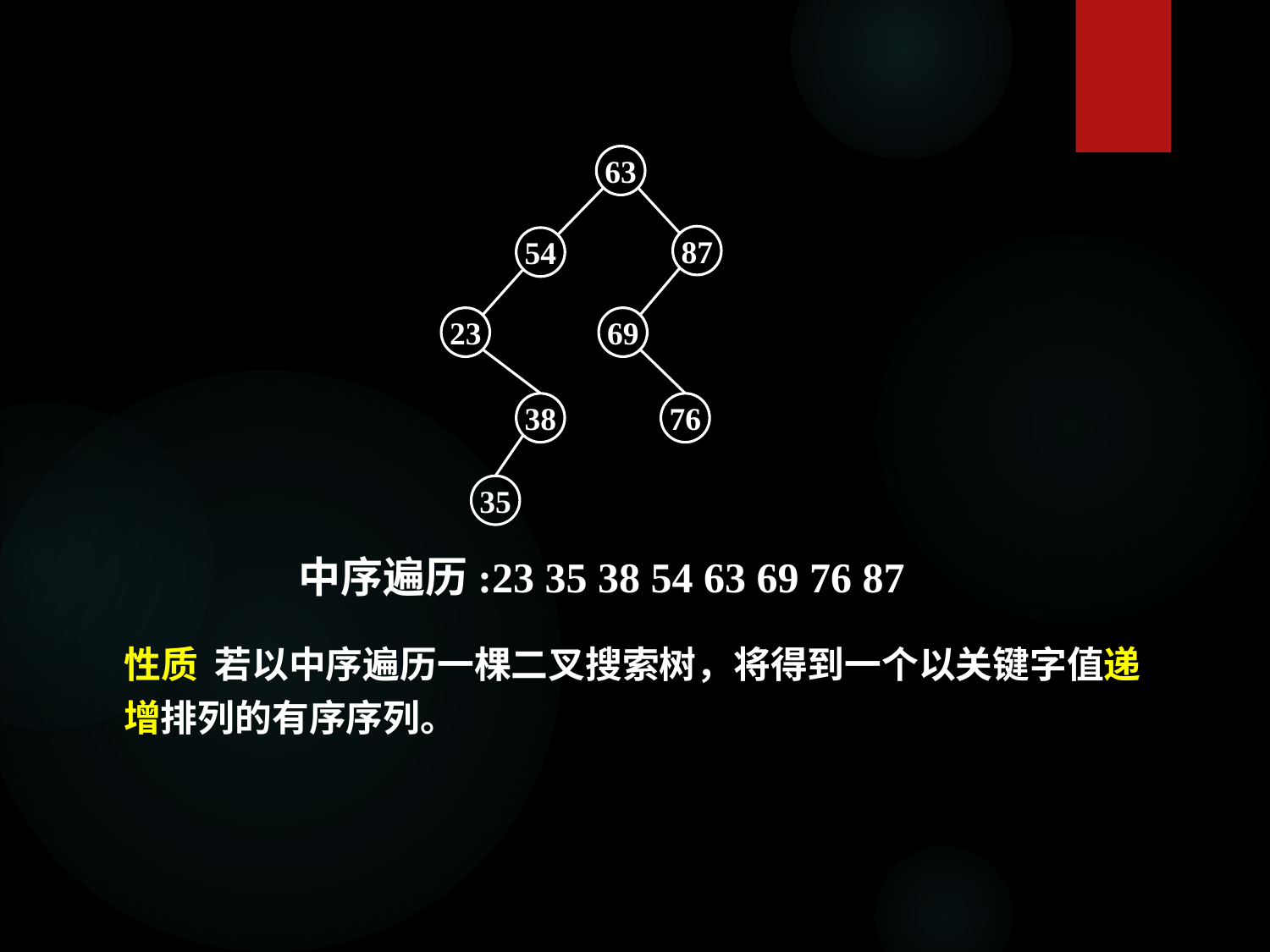

63
87
54
23
69
38
76
35
中序遍历:23 35 38 54 63 69 76 87
性质  若以中序遍历一棵二叉搜索树，将得到一个以关键字值递增排列的有序序列。